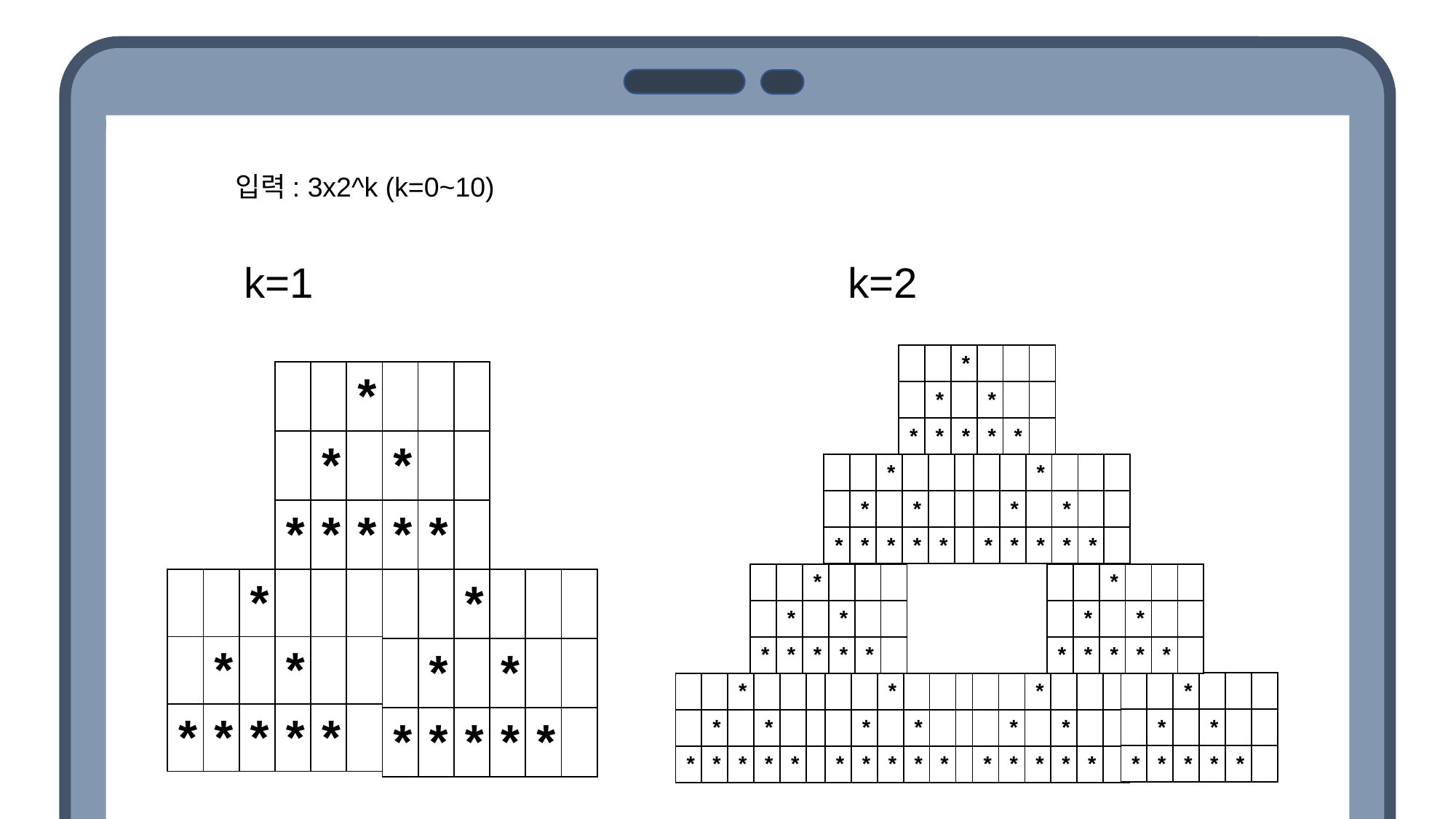

입력: 3x2^k (k=0~10)
k=1
k=2
|  |  | \* |  |  |  |
| --- | --- | --- | --- | --- | --- |
|  | \* |  | \* |  |  |
| \* | \* | \* | \* | \* |  |
|  |  | \* |  |  |  |
| --- | --- | --- | --- | --- | --- |
|  | \* |  | \* |  |  |
| \* | \* | \* | \* | \* |  |
|  |  | \* |  |  |  |
| --- | --- | --- | --- | --- | --- |
|  | \* |  | \* |  |  |
| \* | \* | \* | \* | \* |  |
|  |  | \* |  |  |  |
| --- | --- | --- | --- | --- | --- |
|  | \* |  | \* |  |  |
| \* | \* | \* | \* | \* |  |
|  |  | \* |  |  |  |
| --- | --- | --- | --- | --- | --- |
|  | \* |  | \* |  |  |
| \* | \* | \* | \* | \* |  |
|  |  | \* |  |  |  |
| --- | --- | --- | --- | --- | --- |
|  | \* |  | \* |  |  |
| \* | \* | \* | \* | \* |  |
|  |  | \* |  |  |  |
| --- | --- | --- | --- | --- | --- |
|  | \* |  | \* |  |  |
| \* | \* | \* | \* | \* |  |
|  |  | \* |  |  |  |
| --- | --- | --- | --- | --- | --- |
|  | \* |  | \* |  |  |
| \* | \* | \* | \* | \* |  |
|  |  | \* |  |  |  |
| --- | --- | --- | --- | --- | --- |
|  | \* |  | \* |  |  |
| \* | \* | \* | \* | \* |  |
|  |  | \* |  |  |  |
| --- | --- | --- | --- | --- | --- |
|  | \* |  | \* |  |  |
| \* | \* | \* | \* | \* |  |
|  |  | \* |  |  |  |
| --- | --- | --- | --- | --- | --- |
|  | \* |  | \* |  |  |
| \* | \* | \* | \* | \* |  |
|  |  | \* |  |  |  |
| --- | --- | --- | --- | --- | --- |
|  | \* |  | \* |  |  |
| \* | \* | \* | \* | \* |  |